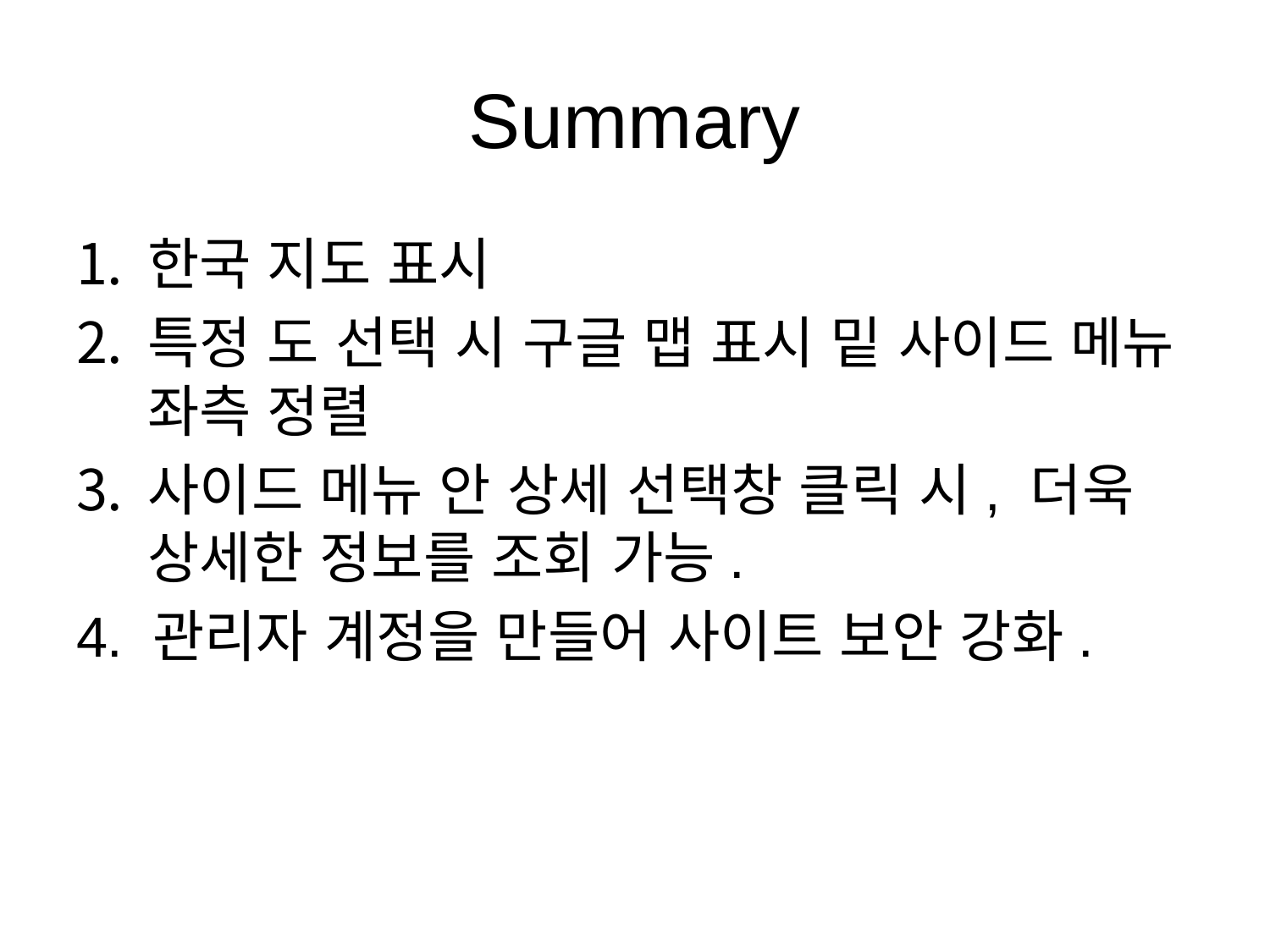

# Summary
한국 지도 표시
특정 도 선택 시 구글 맵 표시 밑 사이드 메뉴 좌측 정렬
사이드 메뉴 안 상세 선택창 클릭 시, 더욱 상세한 정보를 조회 가능.
4. 관리자 계정을 만들어 사이트 보안 강화.